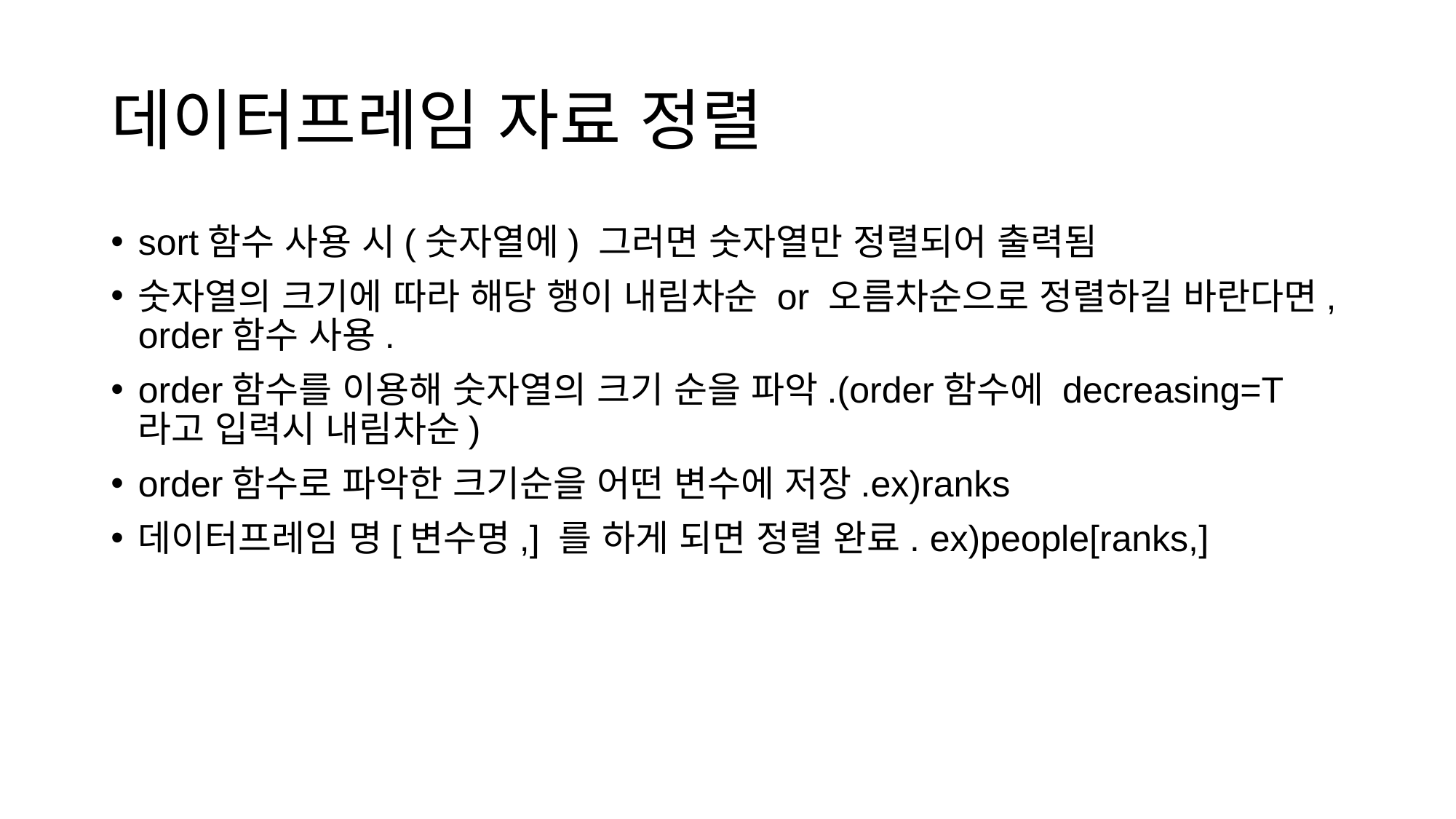

# 데이터프레임 자료 정렬
sort함수 사용 시(숫자열에) 그러면 숫자열만 정렬되어 출력됨
숫자열의 크기에 따라 해당 행이 내림차순 or 오름차순으로 정렬하길 바란다면, order함수 사용.
order함수를 이용해 숫자열의 크기 순을 파악.(order함수에 decreasing=T라고 입력시 내림차순)
order함수로 파악한 크기순을 어떤 변수에 저장.ex)ranks
데이터프레임 명[변수명,] 를 하게 되면 정렬 완료. ex)people[ranks,]